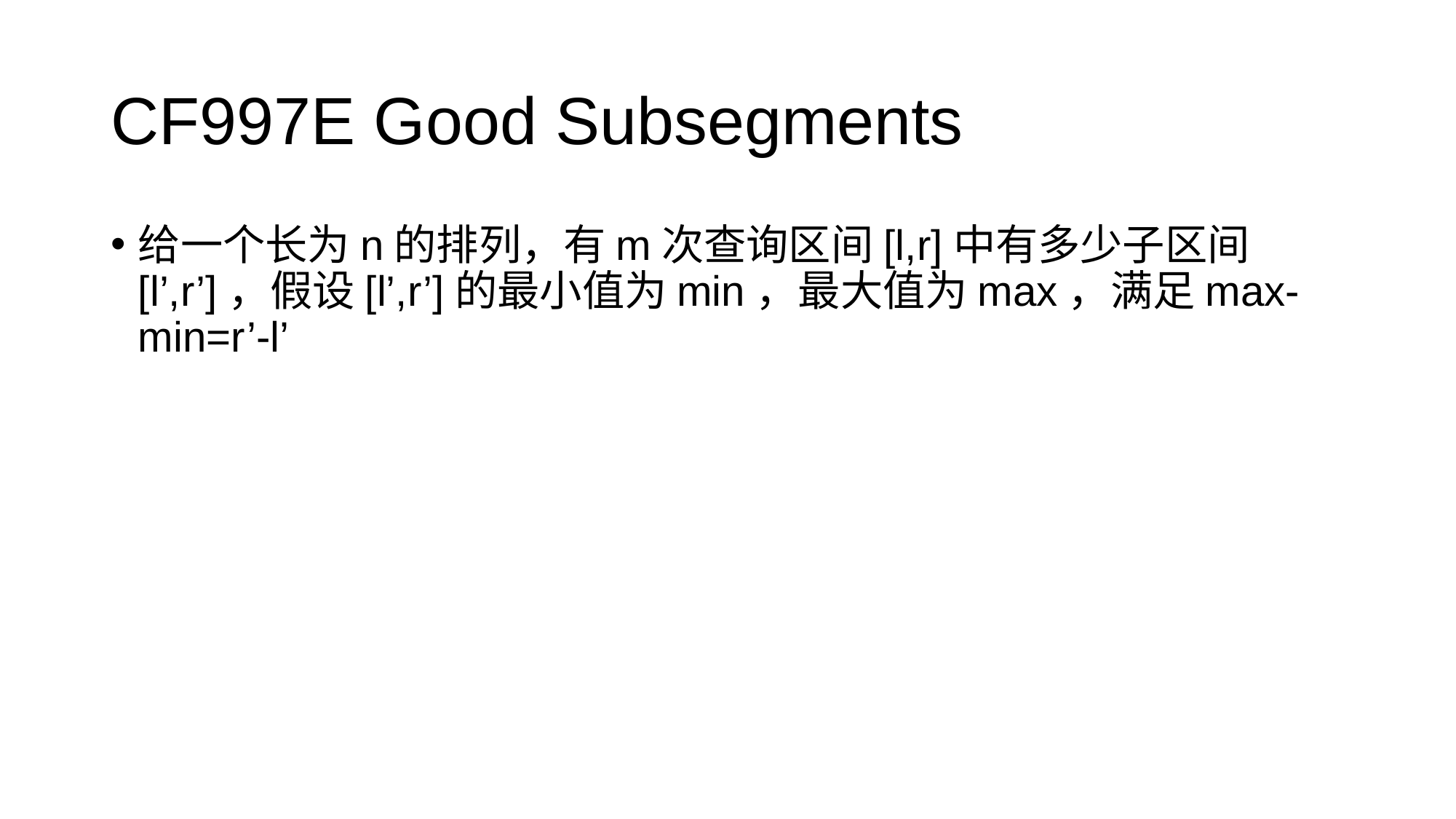

# CF997E Good Subsegments
给一个长为n的排列，有m次查询区间[l,r]中有多少子区间[l’,r’]，假设[l’,r’]的最小值为min，最大值为max，满足max-min=r’-l’